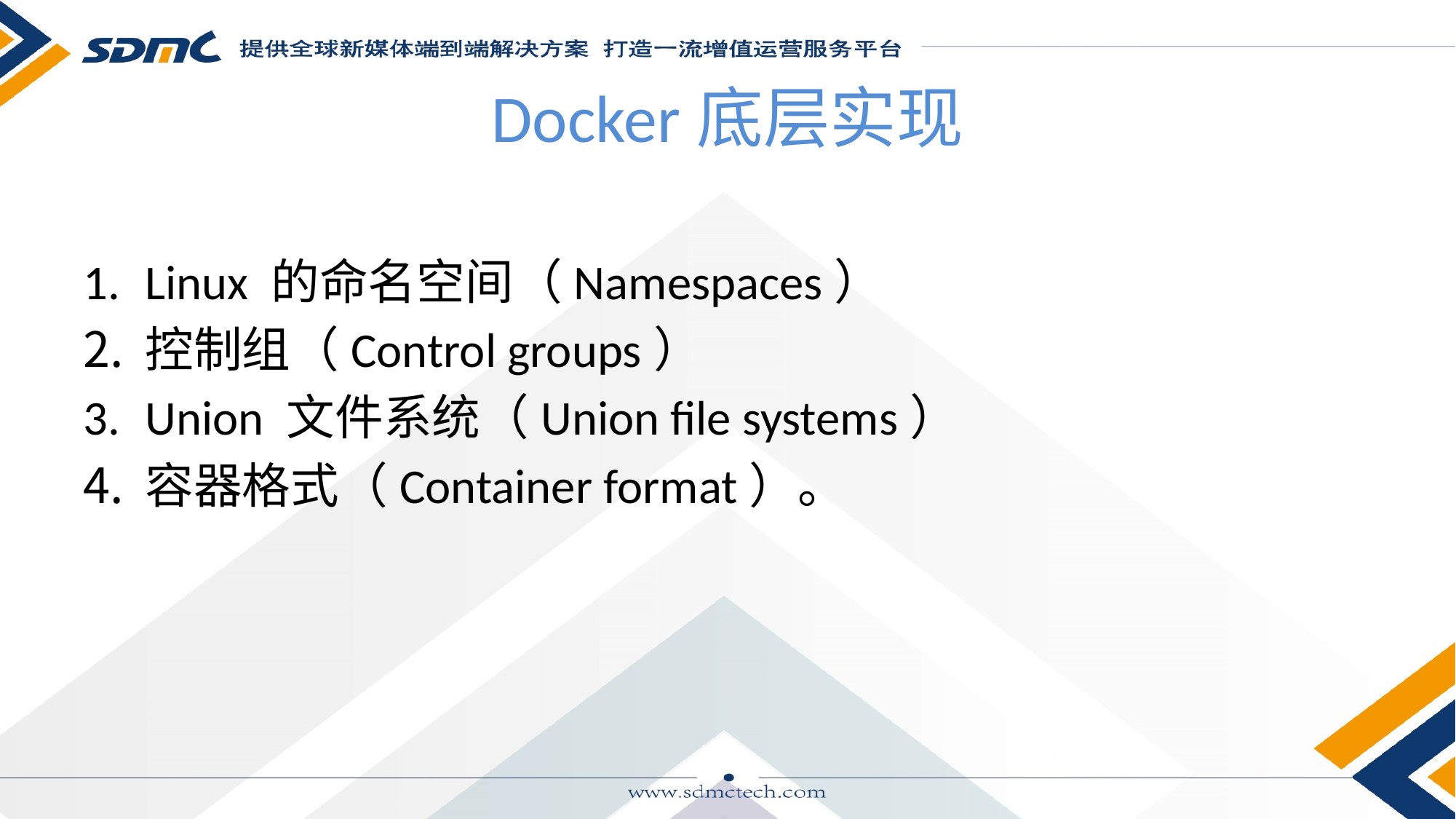

# Docker底层实现
Linux 的命名空间（Namespaces）
控制组（Control groups）
Union 文件系统（Union file systems）
容器格式（Container format）。